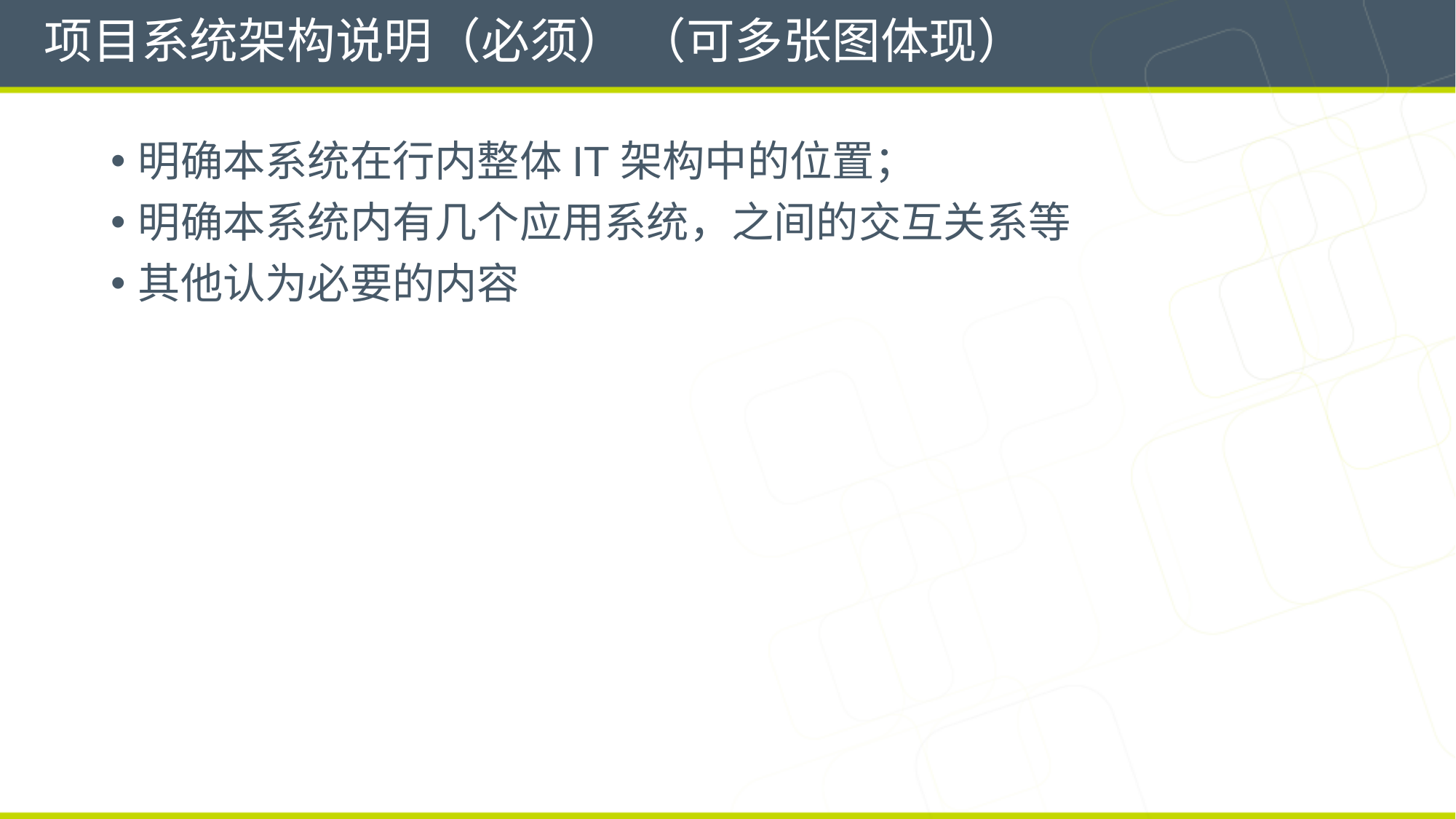

# 项目系统架构说明（必须） （可多张图体现）
明确本系统在行内整体IT架构中的位置；
明确本系统内有几个应用系统，之间的交互关系等
其他认为必要的内容